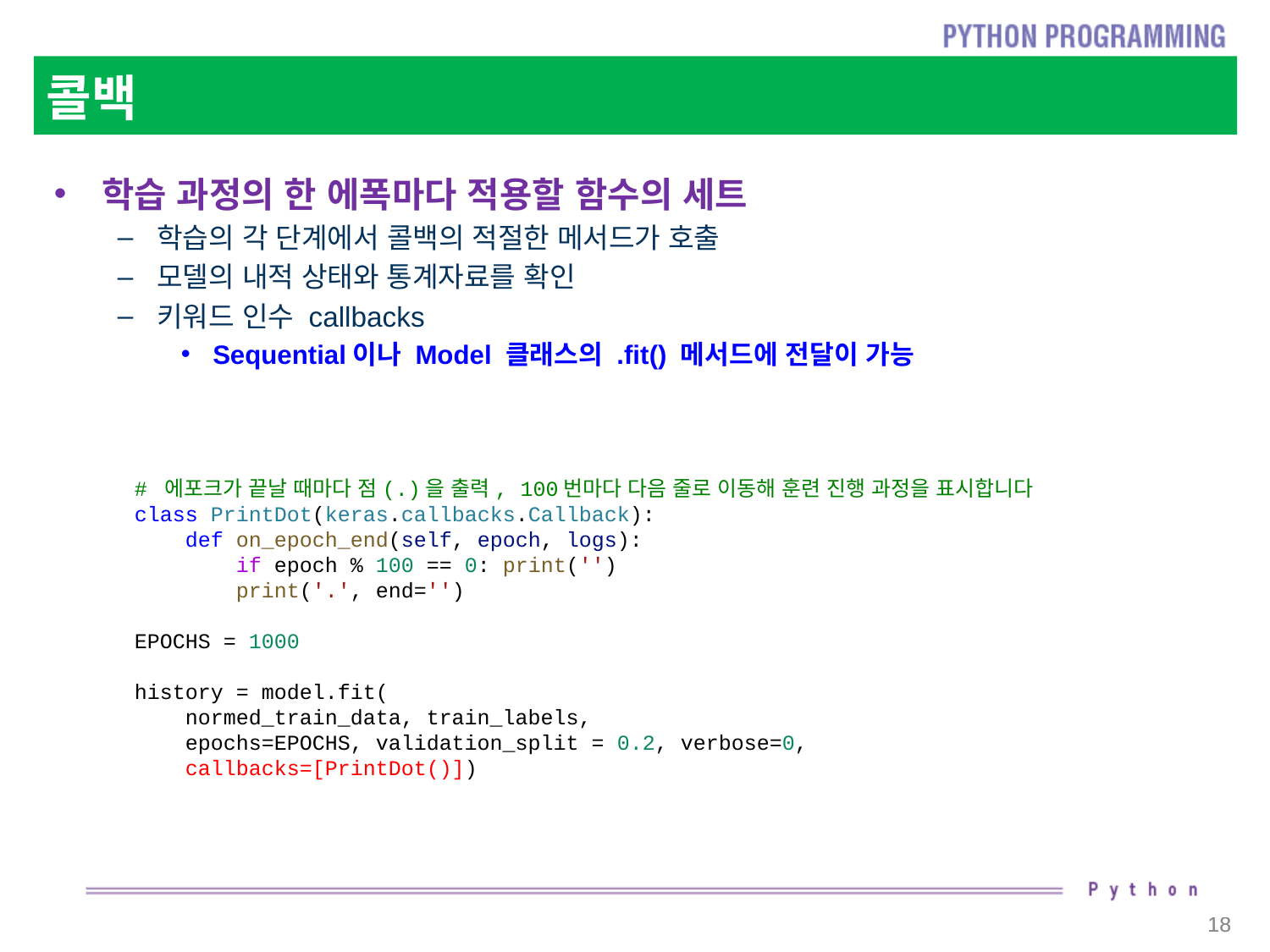

# 콜백
학습 과정의 한 에폭마다 적용할 함수의 세트
학습의 각 단계에서 콜백의 적절한 메서드가 호출
모델의 내적 상태와 통계자료를 확인
키워드 인수 callbacks
Sequential이나 Model 클래스의 .fit() 메서드에 전달이 가능
# 에포크가 끝날 때마다 점(.)을 출력, 100번마다 다음 줄로 이동해 훈련 진행 과정을 표시합니다
class PrintDot(keras.callbacks.Callback):
    def on_epoch_end(self, epoch, logs):
        if epoch % 100 == 0: print('')
        print('.', end='')
EPOCHS = 1000
history = model.fit(
    normed_train_data, train_labels,
    epochs=EPOCHS, validation_split = 0.2, verbose=0,
    callbacks=[PrintDot()])
18